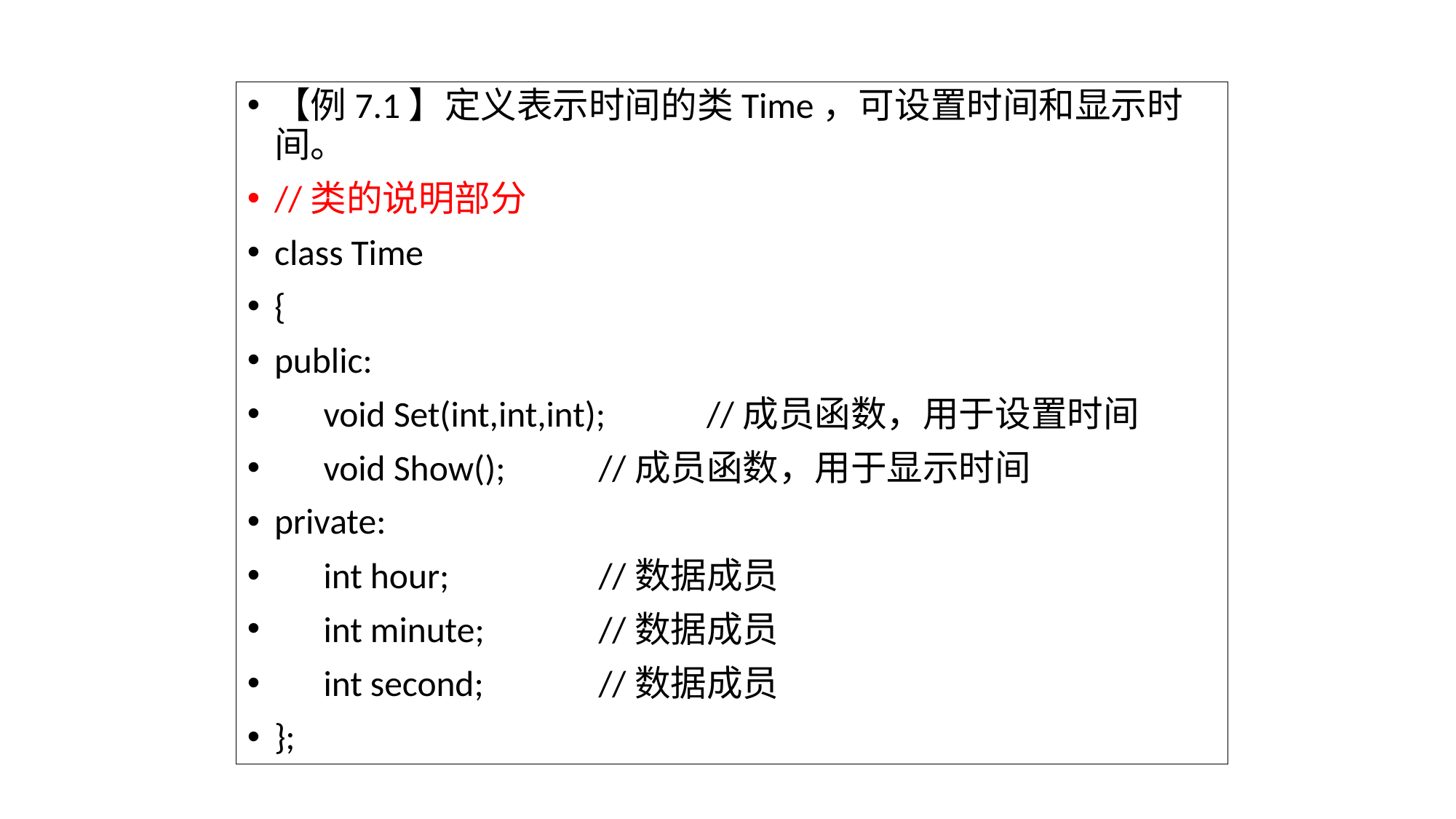

【例7.1】定义表示时间的类Time，可设置时间和显示时间。
//类的说明部分
class Time
{
public:
      void Set(int,int,int);     	//成员函数，用于设置时间
      void Show();          		//成员函数，用于显示时间
private:
      int hour;         			//数据成员
      int minute;       			//数据成员
      int second;       			//数据成员
};